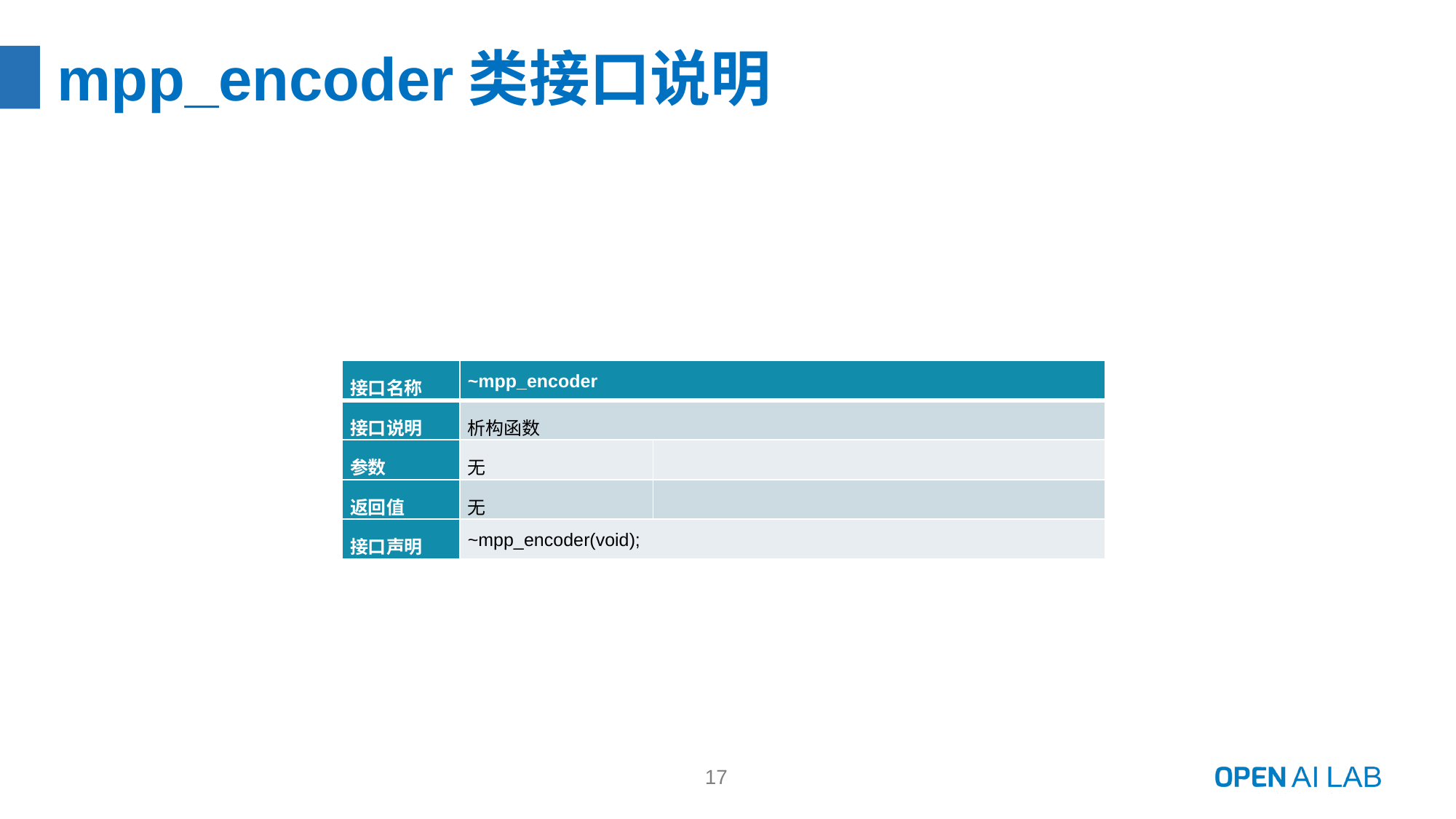

# mpp_encoder类接口说明

| 接口名称 | freePacket |  |
| --- | --- | --- |
| 接口说明 | 释放编码数据包 |  |
| 参数 | EncPacket \*packet | 编码数据包指针 |
| 返回值 | 无 |  |
| 接口声明 | void freePacket(EncPacket \*packet); |  |
| 接口名称 | freePacket |  |
| --- | --- | --- |
| 接口说明 | 释放编码数据包 |  |
| 参数 | EncPacket \*packet | 编码数据包指针 |
| 返回值 | 无 |  |
| 接口声明 | void freePacket(EncPacket \*packet); |  |
| 接口名称 | ~mpp\_encoder |  |
| --- | --- | --- |
| 接口说明 | 析构函数 |  |
| 参数 | 无 |  |
| 返回值 | 无 |  |
| 接口声明 | ~mpp\_encoder(void); |  |